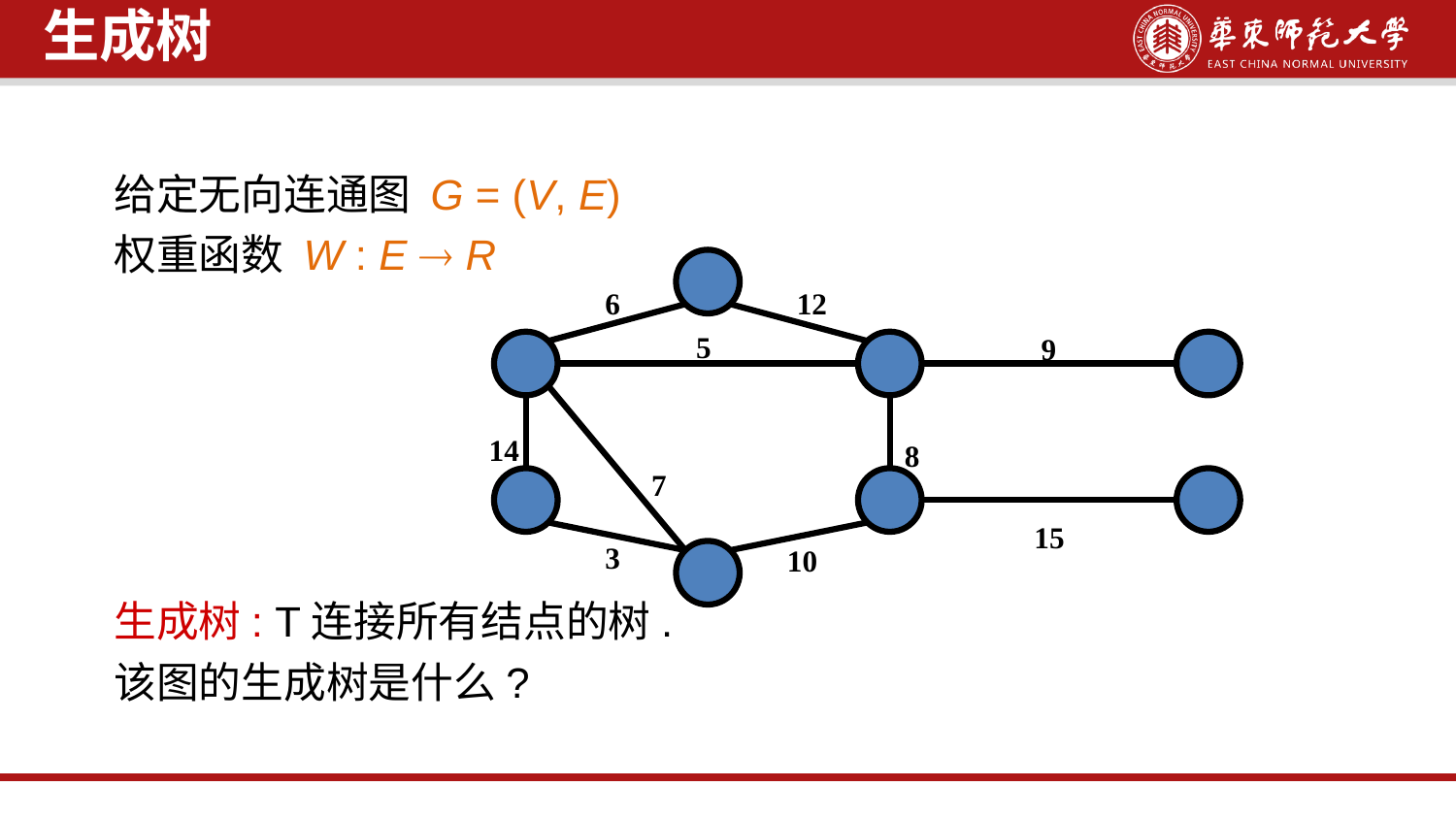

生成树
给定无向连通图 G = (V, E)
权重函数 W : E → R

生成树: T连接所有结点的树.
该图的生成树是什么?

6
12
5
9

14
8
7

15
3
10